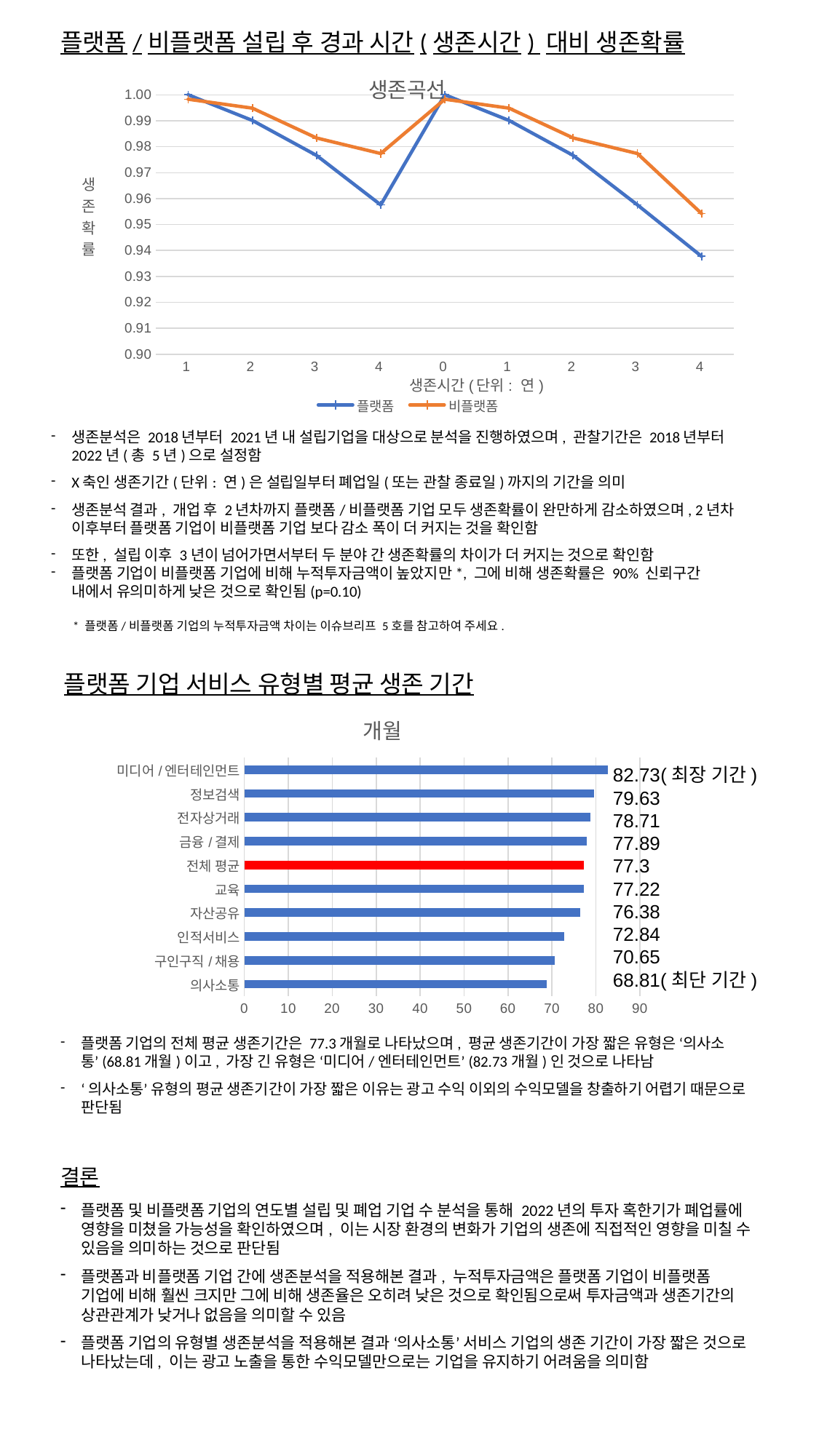

플랫폼/비플랫폼 설립 후 경과 시간(생존시간) 대비 생존확률

### Chart: 생존곡선

| Category | 플랫폼 | 비플랫폼 |
|---|---|---|
| 1 | 1.0 | 0.998279 |
| 2 | 0.990113 | 0.994836 |
| 3 | 0.976642 | 0.983354 |
| 4 | 0.957586 | 0.977367 |
| 0 | 1.0 | 0.998279 |
| 1 | 0.990113 | 0.994836 |
| 2 | 0.976642 | 0.983354 |
| 3 | 0.957586 | 0.977367 |
| 4 | 0.937739 | 0.954234 |
생존분석은 2018년부터 2021년 내 설립기업을 대상으로 분석을 진행하였으며, 관찰기간은 2018년부터 2022년(총 5년)으로 설정함

X축인 생존기간(단위: 연)은 설립일부터 폐업일(또는 관찰 종료일)까지의 기간을 의미

생존분석 결과, 개업 후 2년차까지 플랫폼/비플랫폼 기업 모두 생존확률이 완만하게 감소하였으며, 2년차 이후부터 플랫폼 기업이 비플랫폼 기업 보다 감소 폭이 더 커지는 것을 확인함

또한, 설립 이후 3년이 넘어가면서부터 두 분야 간 생존확률의 차이가 더 커지는 것으로 확인함
플랫폼 기업이 비플랫폼 기업에 비해 누적투자금액이 높았지만*, 그에 비해 생존확률은 90% 신뢰구간 내에서 유의미하게 낮은 것으로 확인됨(p=0.10)

        * 플랫폼/비플랫폼 기업의 누적투자금액 차이는 이슈브리프 5호를 참고하여 주세요.
플랫폼 기업 서비스 유형별 평균 생존 기간

### Chart:

| Category | 개월 |
|---|---|
| 의사소통 | 68.81 |
| 구인구직/채용 | 70.65 |
| 인적서비스 | 72.84 |
| 자산공유 | 76.38 |
| 교육 | 77.22 |
| 전체 평균 | 77.3 |
| 금융/결제 | 77.89 |
| 전자상거래 | 78.71 |
| 정보검색 | 79.63 |
| 미디어/엔터테인먼트 | 82.73 |
82.73(최장 기간)
79.63
78.71
77.89
77.3
77.22
76.38
72.84
70.65
68.81(최단 기간)
플랫폼 기업의 전체 평균 생존기간은 77.3개월로 나타났으며, 평균 생존기간이 가장 짧은 유형은 ‘의사소통’(68.81개월)이고, 가장 긴 유형은 ‘미디어/엔터테인먼트’(82.73개월)인 것으로 나타남

‘의사소통’ 유형의 평균 생존기간이 가장 짧은 이유는 광고 수익 이외의 수익모델을 창출하기 어렵기 때문으로 판단됨
결론
플랫폼 및 비플랫폼 기업의 연도별 설립 및 폐업 기업 수 분석을 통해 2022년의 투자 혹한기가 폐업률에 영향을 미쳤을 가능성을 확인하였으며, 이는 시장 환경의 변화가 기업의 생존에 직접적인 영향을 미칠 수 있음을 의미하는 것으로 판단됨

플랫폼과 비플랫폼 기업 간에 생존분석을 적용해본 결과, 누적투자금액은 플랫폼 기업이 비플랫폼 기업에 비해 훨씬 크지만 그에 비해 생존율은 오히려 낮은 것으로 확인됨으로써 투자금액과 생존기간의 상관관계가 낮거나 없음을 의미할 수 있음

플랫폼 기업의 유형별 생존분석을 적용해본 결과 ‘의사소통’ 서비스 기업의 생존 기간이 가장 짧은 것으로 나타났는데, 이는 광고 노출을 통한 수익모델만으로는 기업을 유지하기 어려움을 의미함